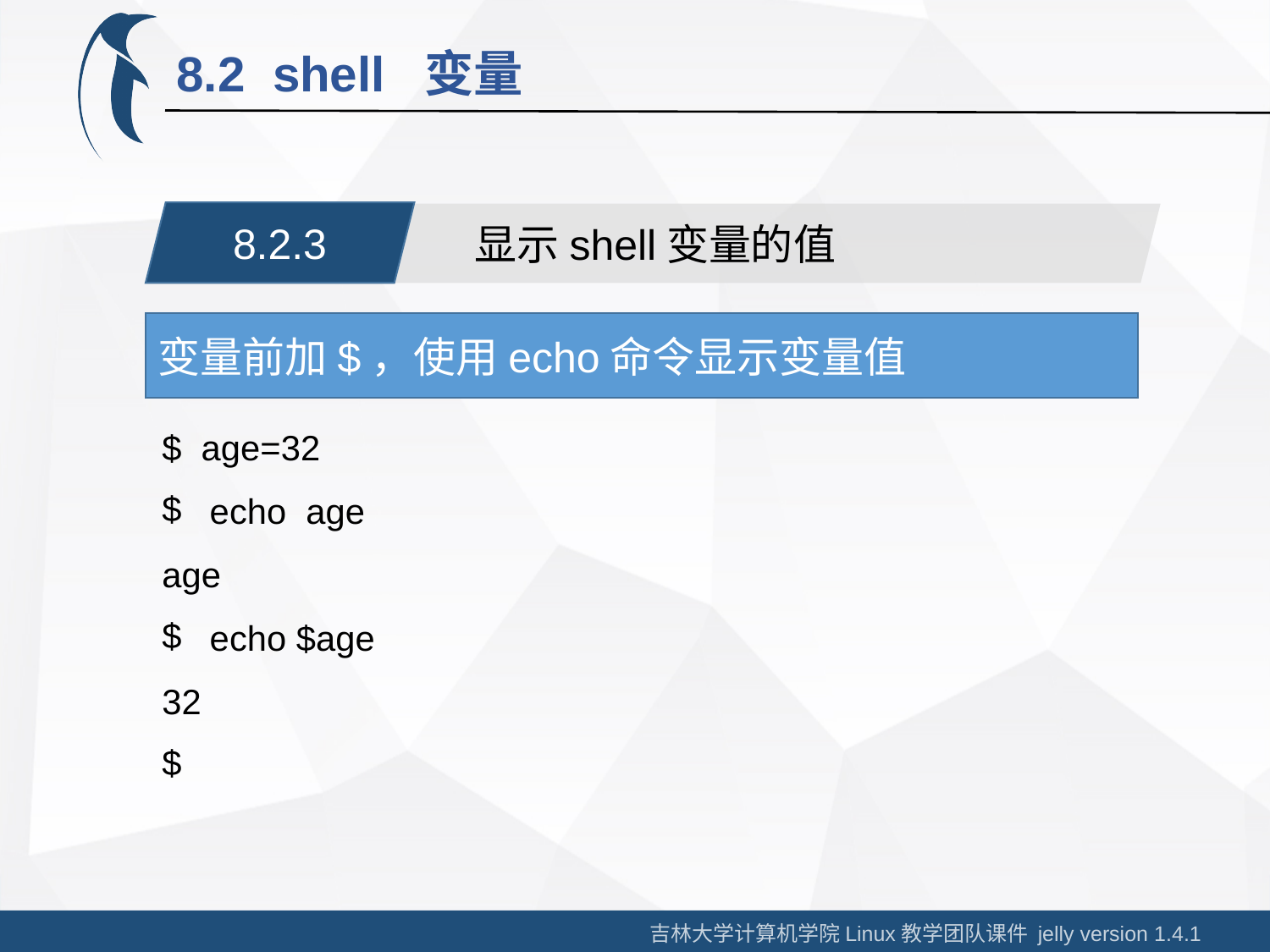

8.2  shell  变量
8.2.3
显示shell变量的值
变量前加$，使用echo命令显示变量值
$  age=32
echo  age
age
echo $age
32